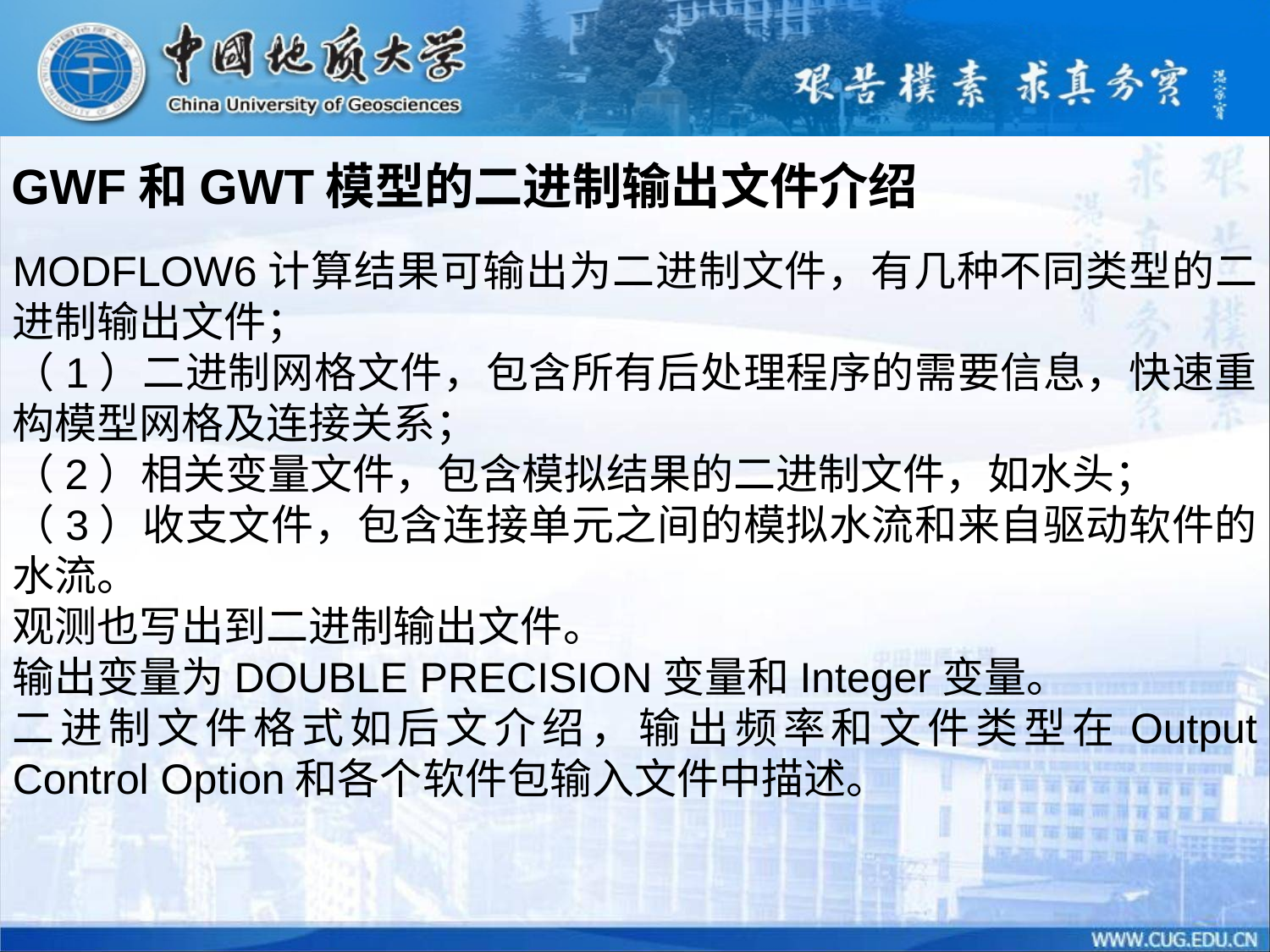

GWF和GWT模型的二进制输出文件介绍
MODFLOW6计算结果可输出为二进制文件，有几种不同类型的二进制输出文件；
（1）二进制网格文件，包含所有后处理程序的需要信息，快速重构模型网格及连接关系；
（2）相关变量文件，包含模拟结果的二进制文件，如水头；
（3）收支文件，包含连接单元之间的模拟水流和来自驱动软件的水流。
观测也写出到二进制输出文件。
输出变量为DOUBLE PRECISION变量和Integer变量。
二进制文件格式如后文介绍，输出频率和文件类型在Output Control Option和各个软件包输入文件中描述。